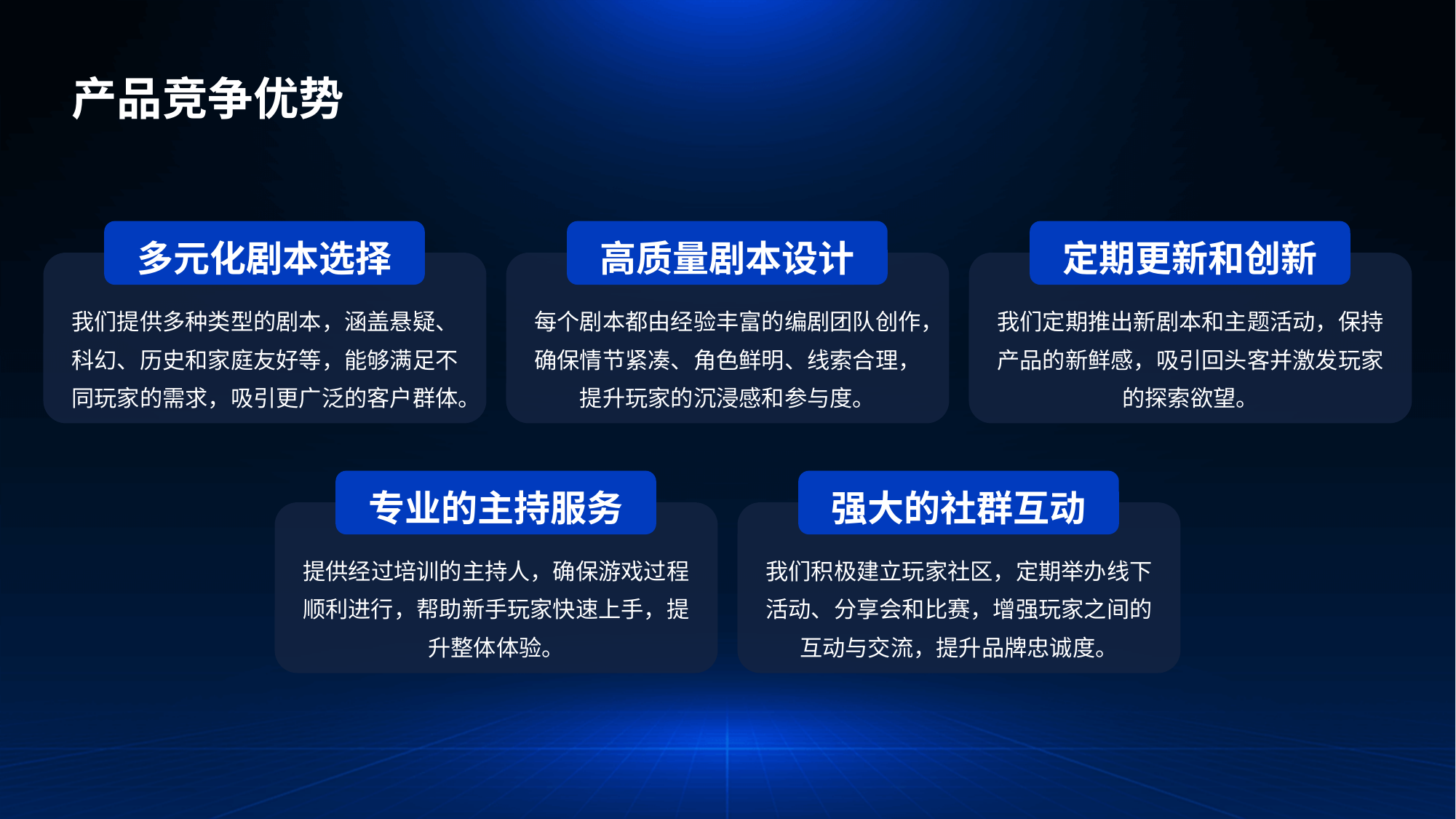

产品竞争优势

多元化剧本选择
高质量剧本设计
定期更新和创新

我们提供多种类型的剧本，涵盖悬疑、科幻、历史和家庭友好等，能够满足不同玩家的需求，吸引更广泛的客户群体。
每个剧本都由经验丰富的编剧团队创作，确保情节紧凑、角色鲜明、线索合理，提升玩家的沉浸感和参与度。
我们定期推出新剧本和主题活动，保持产品的新鲜感，吸引回头客并激发玩家的探索欲望。

专业的主持服务
强大的社群互动

提供经过培训的主持人，确保游戏过程顺利进行，帮助新手玩家快速上手，提升整体体验。
我们积极建立玩家社区，定期举办线下活动、分享会和比赛，增强玩家之间的互动与交流，提升品牌忠诚度。